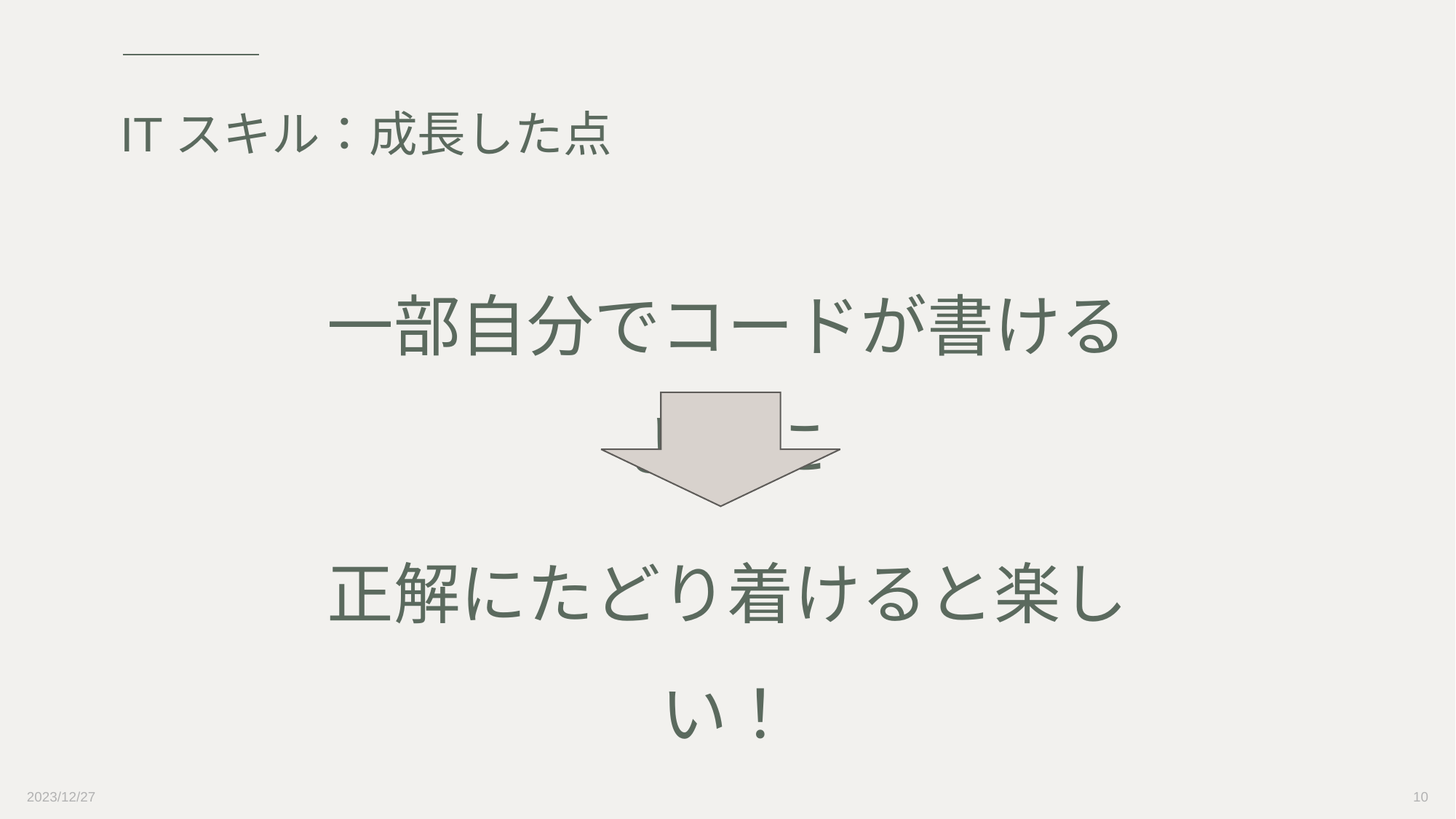

# ITスキル：成長した点
一部自分でコードが書けるように

正解にたどり着けると楽しい！
2023/12/27
10